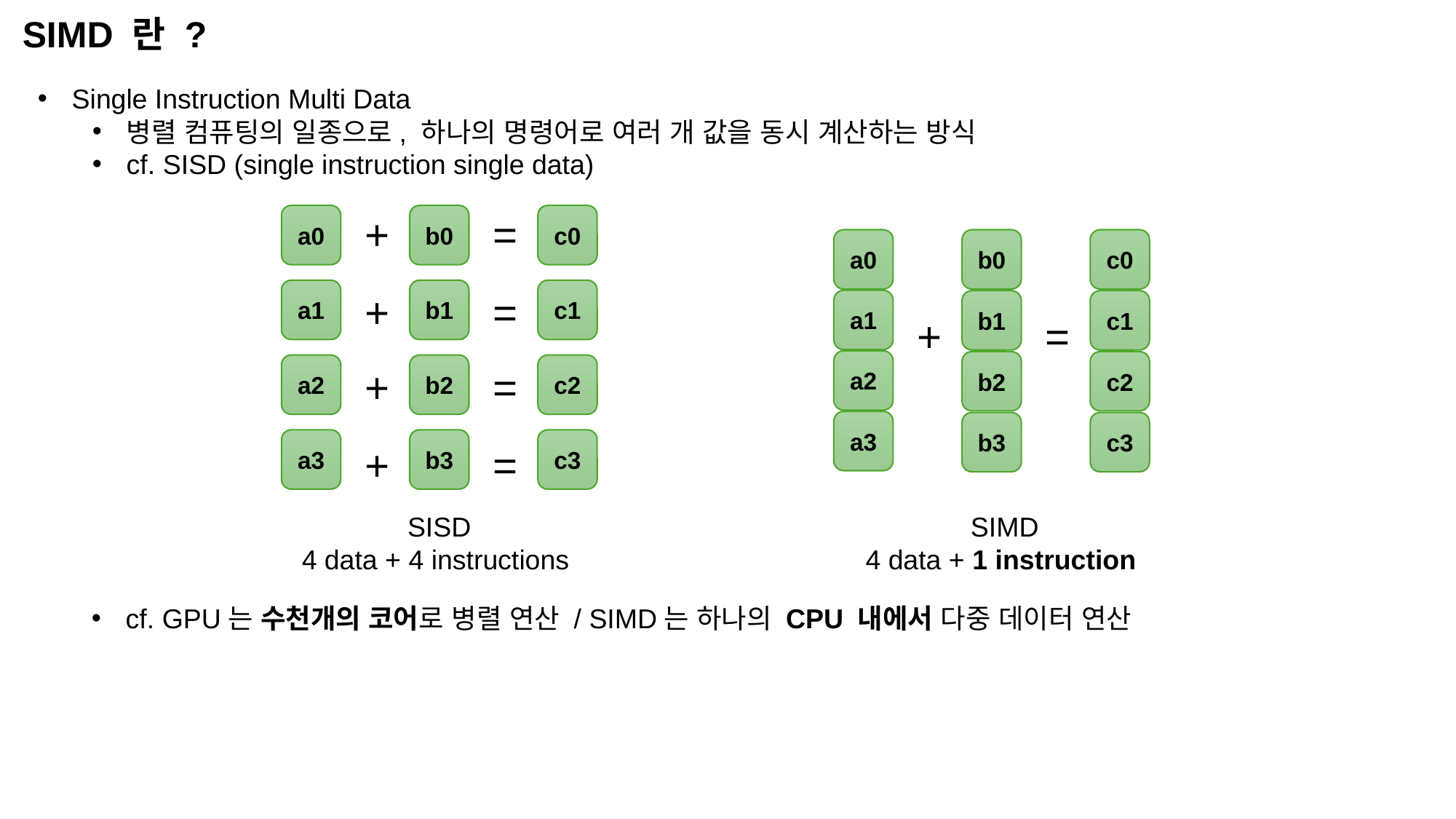

SIMD 란 ?
Single Instruction Multi Data
병렬 컴퓨팅의 일종으로, 하나의 명령어로 여러 개 값을 동시 계산하는 방식
cf. SISD (single instruction single data)
+
=
a0
b0
c0
a1
+
b1
=
c1
a2
+
b2
=
c2
a3
b3
c3
+
=
a0
b0
c0
a1
b1
c1
+
=
a2
b2
c2
a3
b3
c3
SISD
4 data + 4 instructions
SIMD
4 data + 1 instruction
cf. GPU는 수천개의 코어로 병렬 연산 / SIMD는 하나의 CPU 내에서 다중 데이터 연산